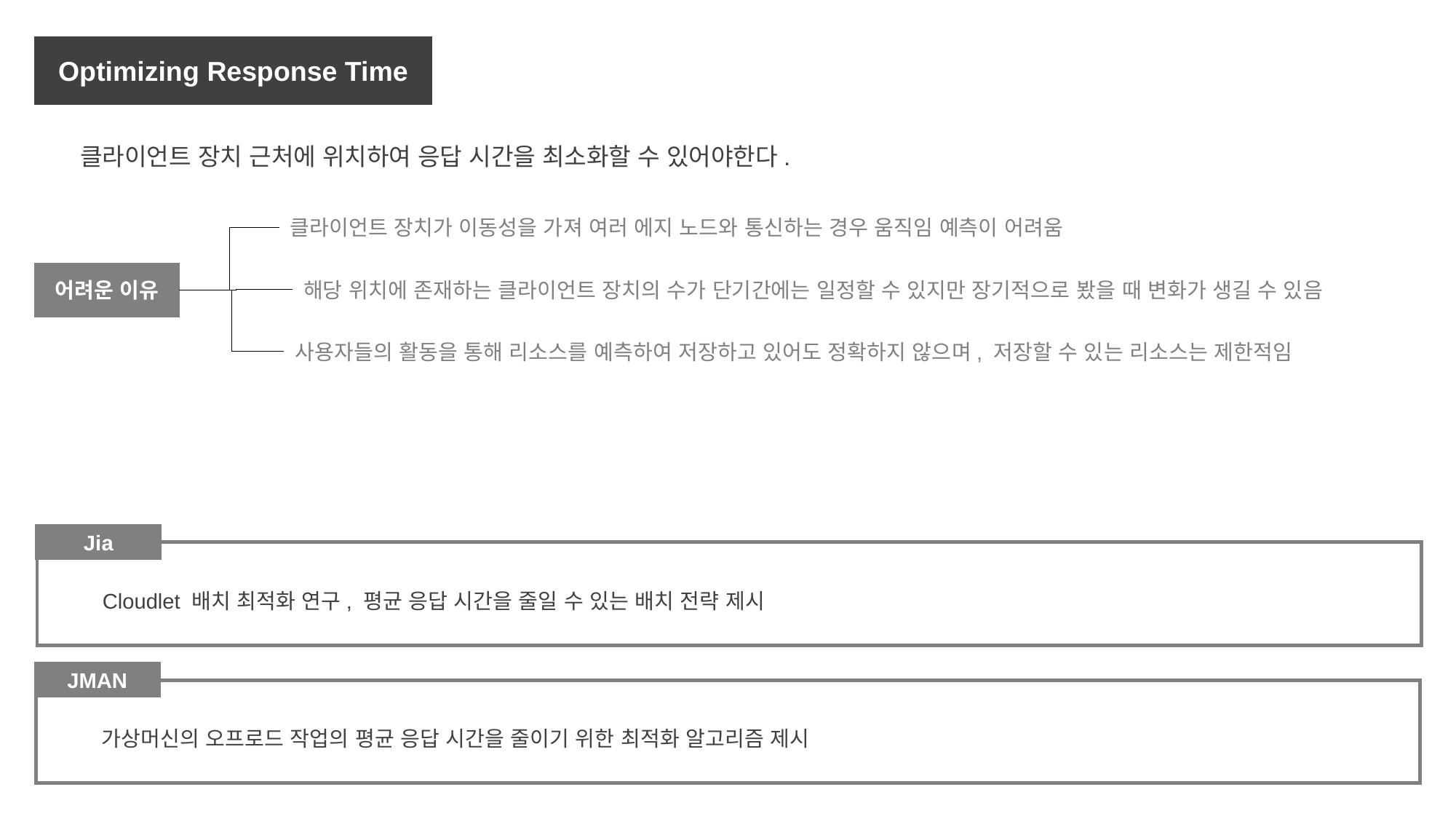

Optimizing Response Time
클라이언트 장치 근처에 위치하여 응답 시간을 최소화할 수 있어야한다.
클라이언트 장치가 이동성을 가져 여러 에지 노드와 통신하는 경우 움직임 예측이 어려움
어려운 이유
해당 위치에 존재하는 클라이언트 장치의 수가 단기간에는 일정할 수 있지만 장기적으로 봤을 때 변화가 생길 수 있음
사용자들의 활동을 통해 리소스를 예측하여 저장하고 있어도 정확하지 않으며, 저장할 수 있는 리소스는 제한적임
Jia
Cloudlet 배치 최적화 연구, 평균 응답 시간을 줄일 수 있는 배치 전략 제시
JMAN
가상머신의 오프로드 작업의 평균 응답 시간을 줄이기 위한 최적화 알고리즘 제시